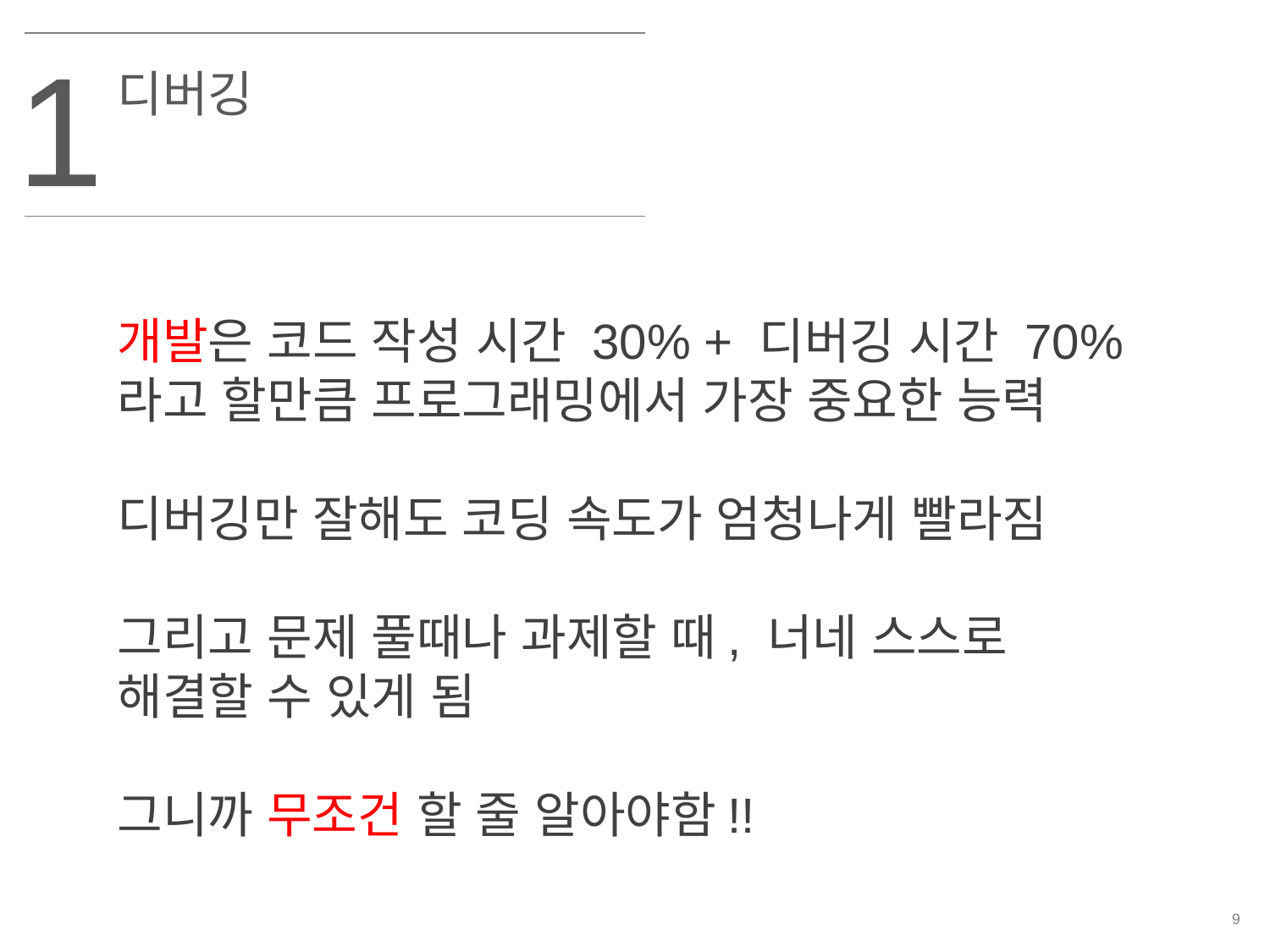

1
디버깅
개발은 코드 작성 시간 30% + 디버깅 시간 70%라고 할만큼 프로그래밍에서 가장 중요한 능력

디버깅만 잘해도 코딩 속도가 엄청나게 빨라짐

그리고 문제 풀때나 과제할 때, 너네 스스로 해결할 수 있게 됨

그니까 무조건 할 줄 알아야함!!